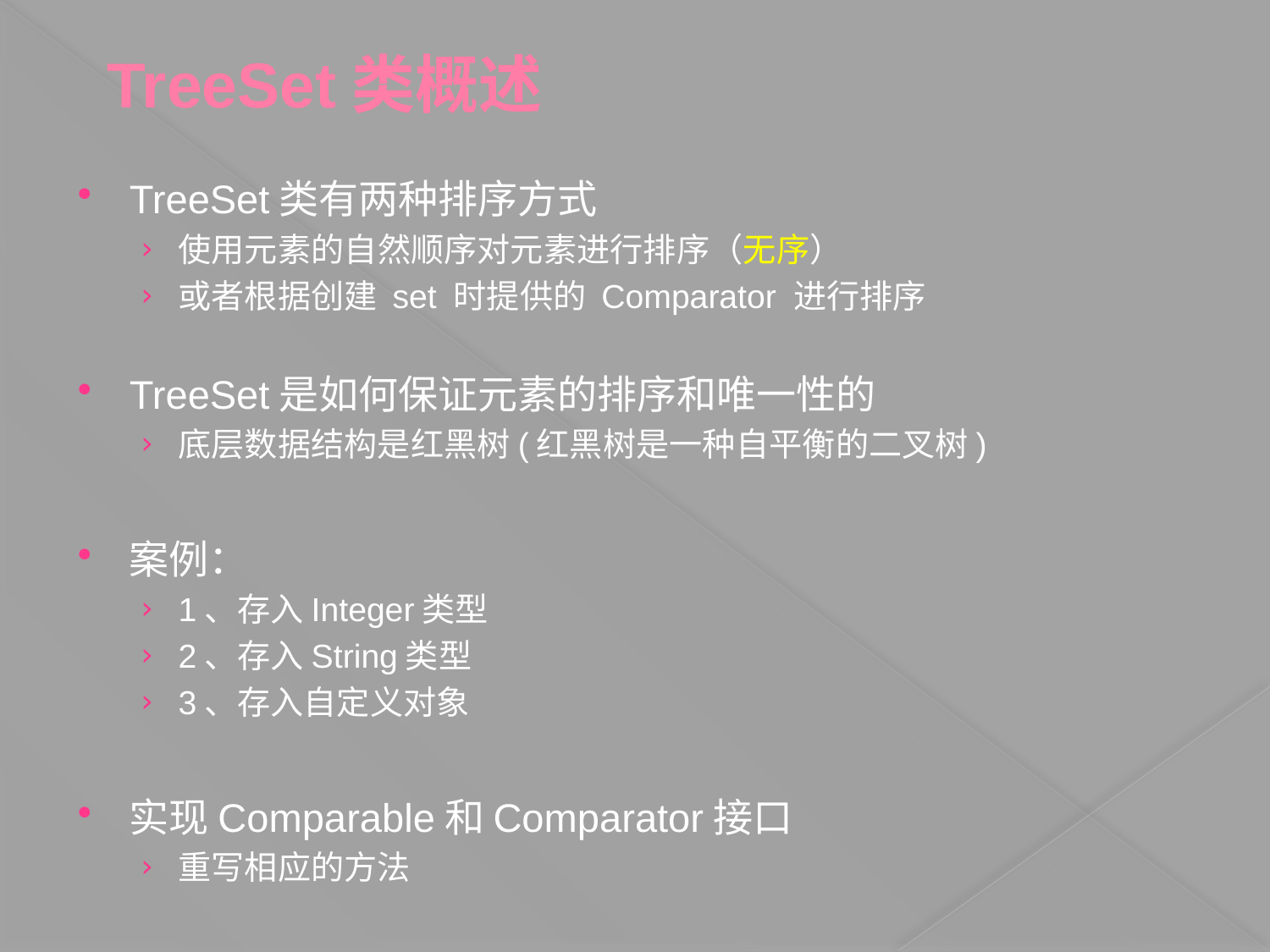

# TreeSet类概述
TreeSet类有两种排序方式
使用元素的自然顺序对元素进行排序（无序）
或者根据创建 set 时提供的 Comparator 进行排序

TreeSet是如何保证元素的排序和唯一性的
底层数据结构是红黑树(红黑树是一种自平衡的二叉树)

案例：
1、存入Integer类型
2、存入String类型
3、存入自定义对象

实现Comparable和Comparator接口
重写相应的方法